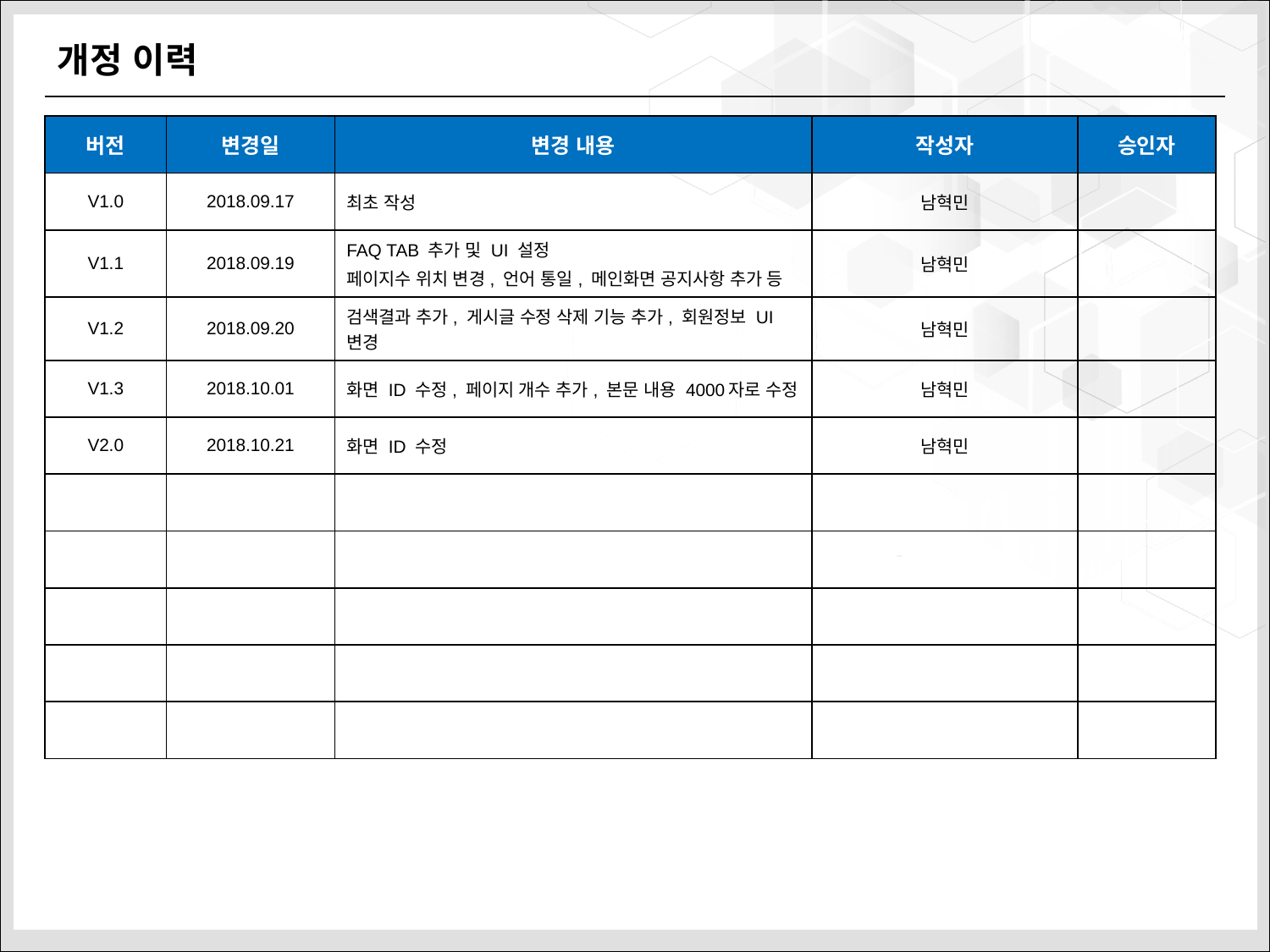

개정 이력
| 버전 | 변경일 | 변경 내용 | 작성자 | 승인자 |
| --- | --- | --- | --- | --- |
| V1.0 | 2018.09.17 | 최초 작성 | 남혁민 |  |
| V1.1 | 2018.09.19 | FAQ TAB 추가 및 UI 설정 페이지수 위치 변경, 언어 통일, 메인화면 공지사항 추가 등 | 남혁민 |  |
| V1.2 | 2018.09.20 | 검색결과 추가, 게시글 수정 삭제 기능 추가, 회원정보 UI 변경 | 남혁민 |  |
| V1.3 | 2018.10.01 | 화면 ID 수정, 페이지 개수 추가, 본문 내용 4000자로 수정 | 남혁민 |  |
| V2.0 | 2018.10.21 | 화면 ID 수정 | 남혁민 |  |
|  |  |  |  |  |
|  |  |  |  |  |
|  |  |  |  |  |
|  |  |  |  |  |
|  |  |  |  |  |